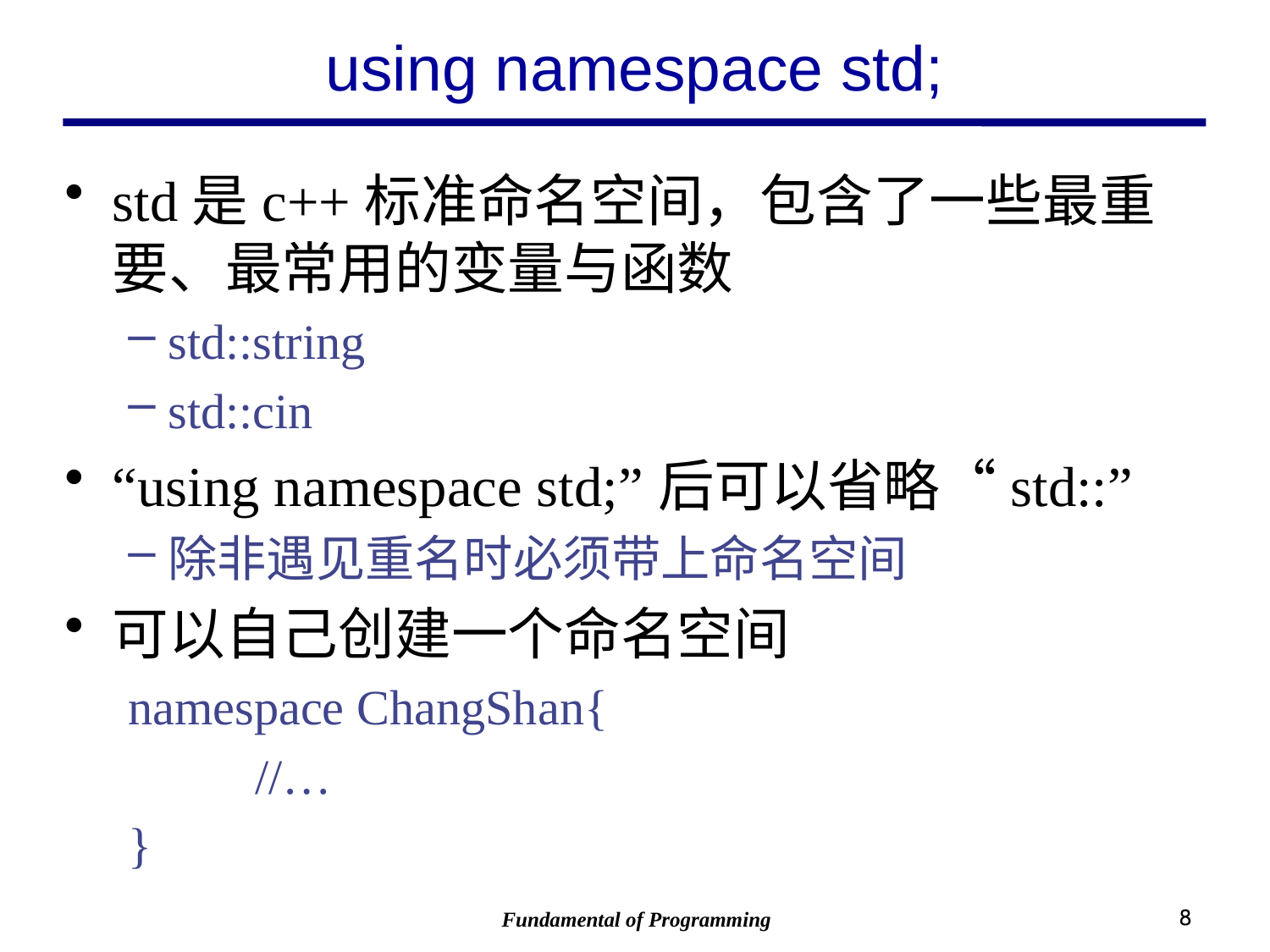

# using namespace std;
std是c++标准命名空间，包含了一些最重要、最常用的变量与函数
std::string
std::cin
“using namespace std;”后可以省略“std::”
除非遇见重名时必须带上命名空间
可以自己创建一个命名空间
namespace ChangShan{
	//…
}
Fundamental of Programming